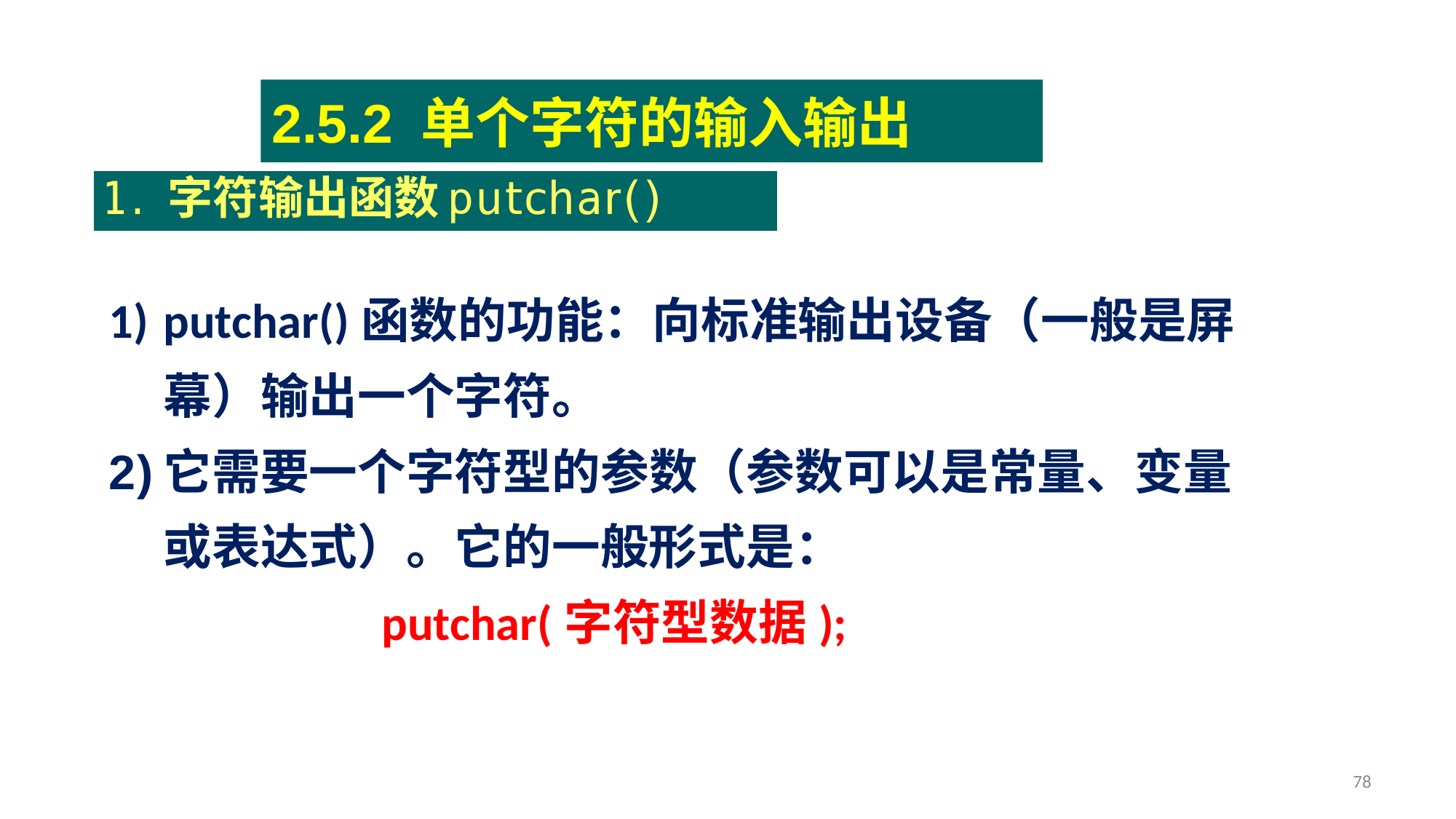

2.5.2 单个字符的输入输出
1. 字符输出函数putchar()
putchar()函数的功能：向标准输出设备（一般是屏幕）输出一个字符。
它需要一个字符型的参数（参数可以是常量、变量或表达式）。它的一般形式是：
			putchar(字符型数据);
78